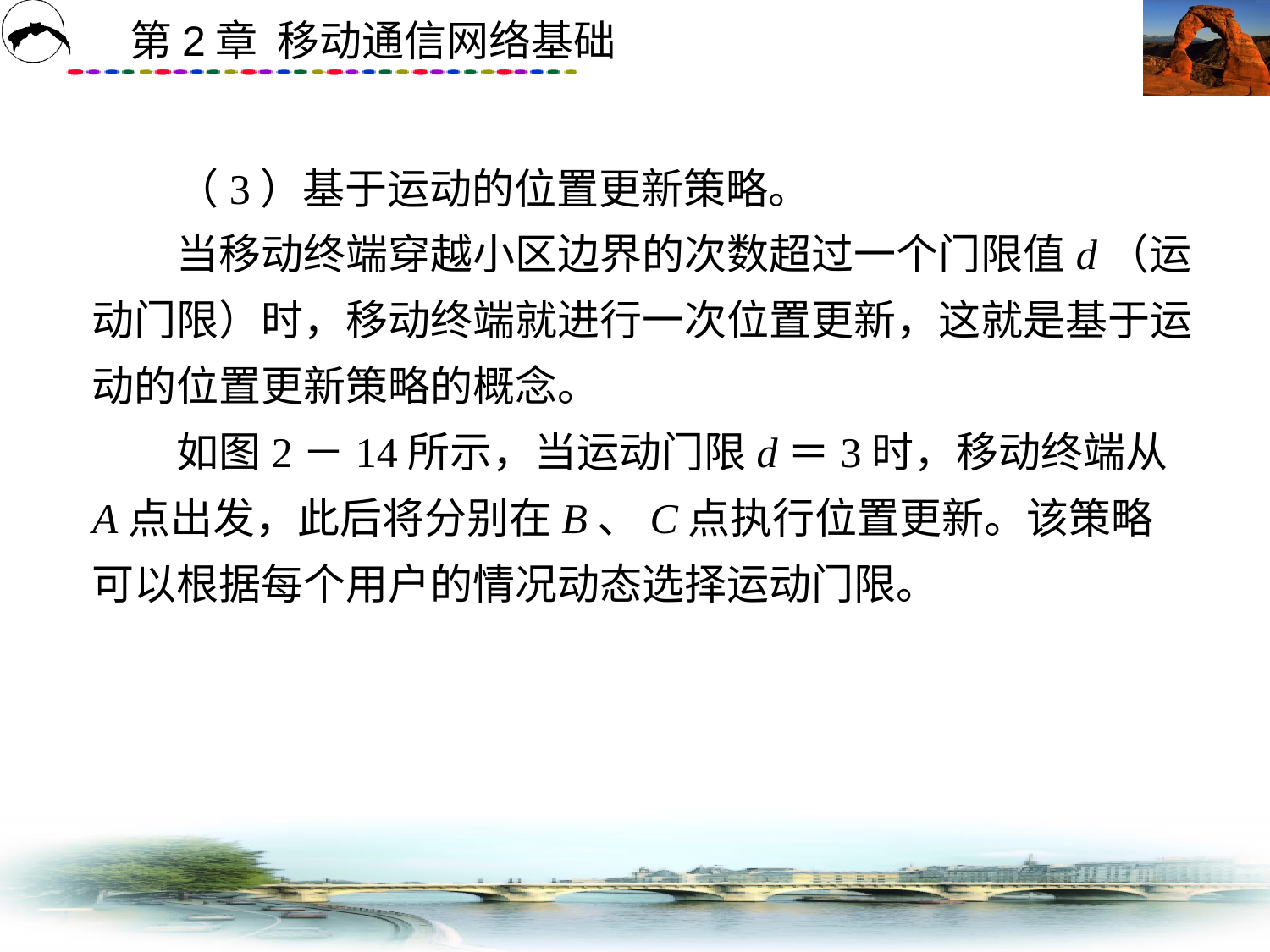

# （3）基于运动的位置更新策略。 　　当移动终端穿越小区边界的次数超过一个门限值d（运动门限）时，移动终端就进行一次位置更新，这就是基于运动的位置更新策略的概念。 　　如图2－14所示，当运动门限d＝3时，移动终端从A点出发，此后将分别在B、C点执行位置更新。该策略可以根据每个用户的情况动态选择运动门限。